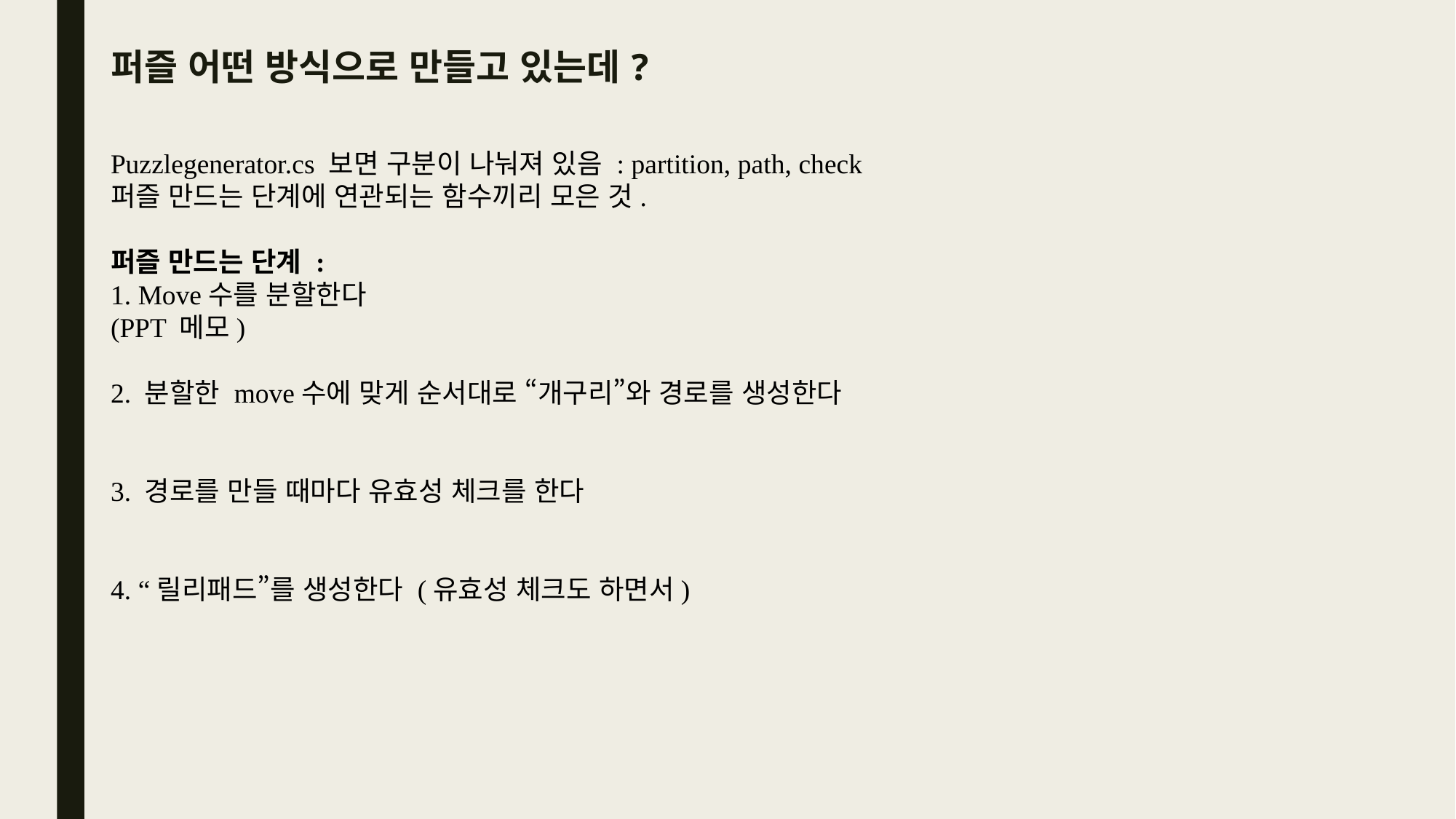

# 퍼즐 어떤 방식으로 만들고 있는데?
Puzzlegenerator.cs 보면 구분이 나눠져 있음 : partition, path, check
퍼즐 만드는 단계에 연관되는 함수끼리 모은 것.

퍼즐 만드는 단계 :
1. Move수를 분할한다
(PPT 메모)

2. 분할한 move수에 맞게 순서대로 “개구리”와 경로를 생성한다

3. 경로를 만들 때마다 유효성 체크를 한다

4. “릴리패드”를 생성한다 (유효성 체크도 하면서)